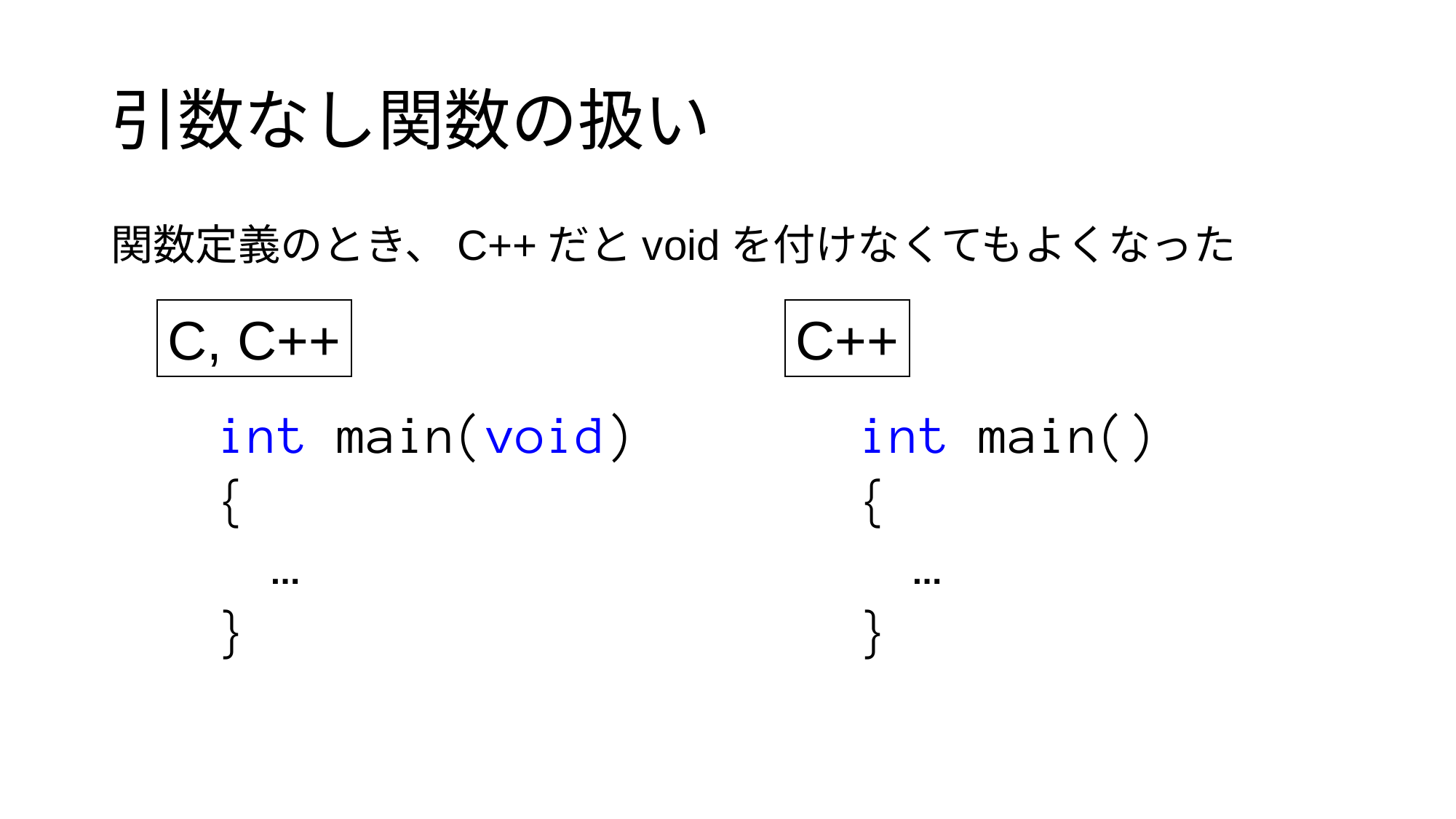

# 引数なし関数の扱い
関数定義のとき、C++だとvoidを付けなくてもよくなった
C, C++
C++
int main(void)
{
…
}
int main()
{
…
}